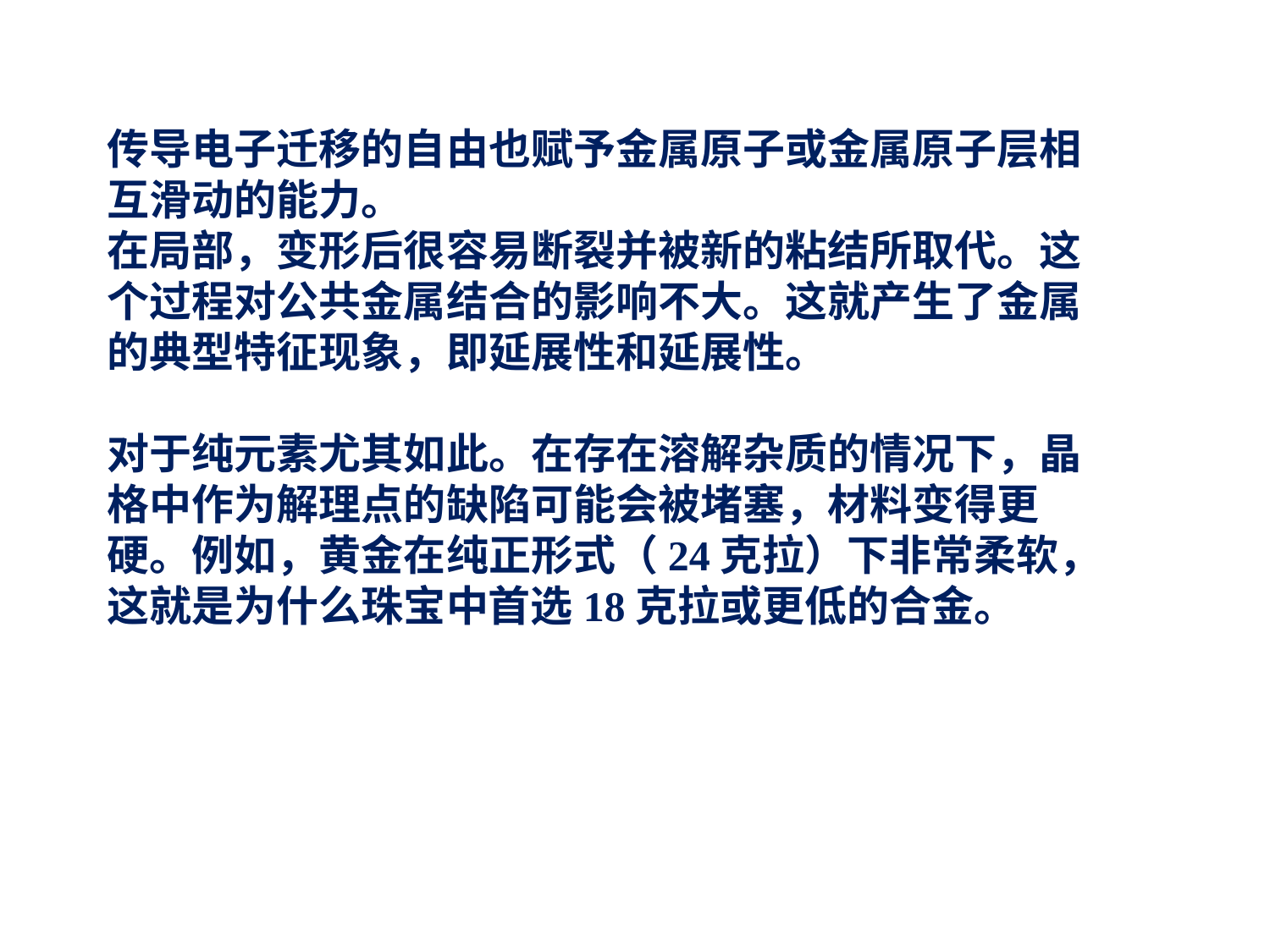

传导电子迁移的自由也赋予金属原子或金属原子层相互滑动的能力。
在局部，变形后很容易断裂并被新的粘结所取代。这个过程对公共金属结合的影响不大。这就产生了金属的典型特征现象，即延展性和延展性。

对于纯元素尤其如此。在存在溶解杂质的情况下，晶格中作为解理点的缺陷可能会被堵塞，材料变得更硬。例如，黄金在纯正形式（24克拉）下非常柔软，这就是为什么珠宝中首选18克拉或更低的合金。